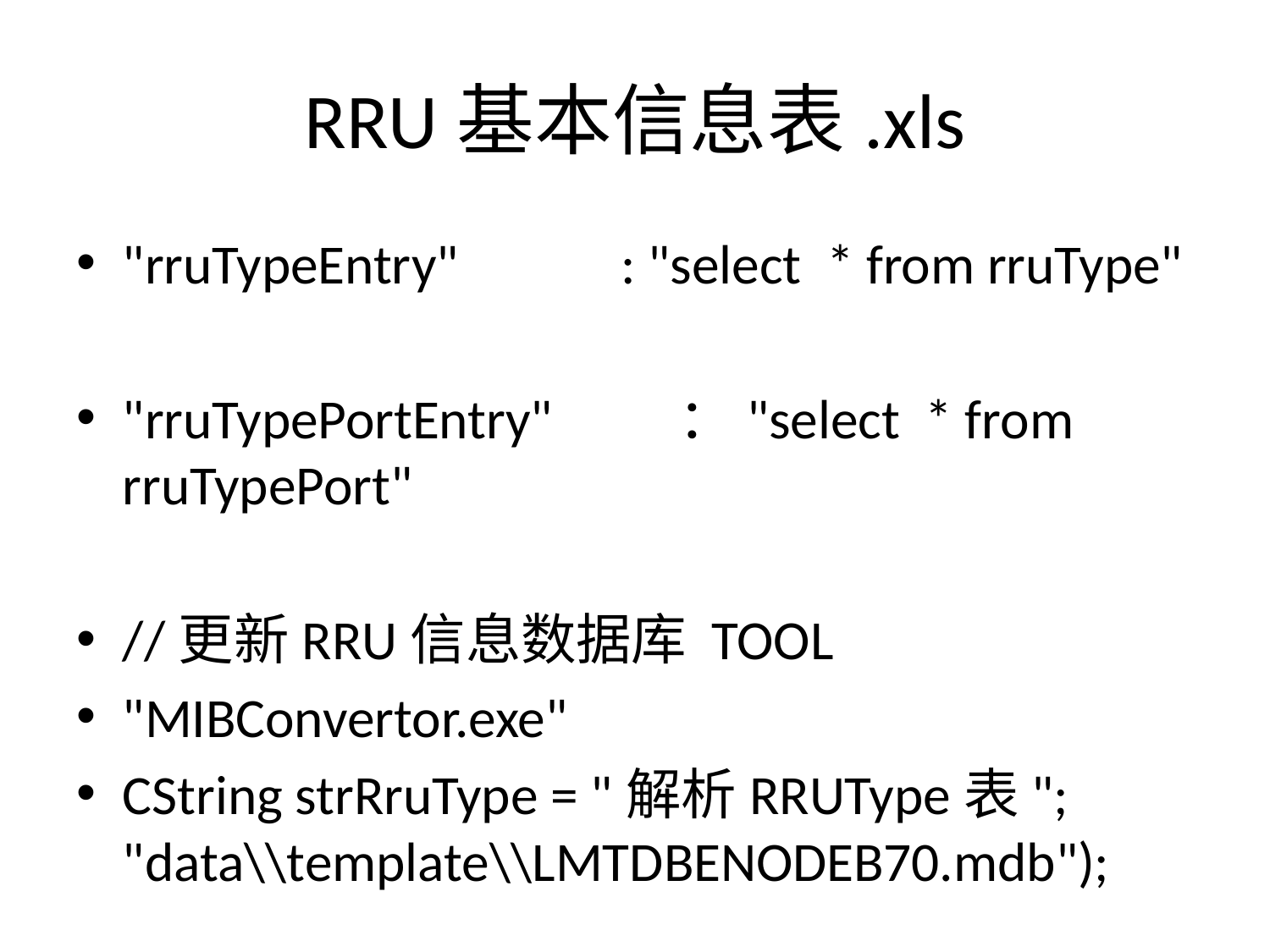

# RRU基本信息表.xls
"rruTypeEntry"             : "select  * from rruType"

"rruTypePortEntry"         ："select  * from rruTypePort"

//更新RRU信息数据库 TOOL
"MIBConvertor.exe"
CString strRruType = "解析RRUType表"; "data\\template\\LMTDBENODEB70.mdb");